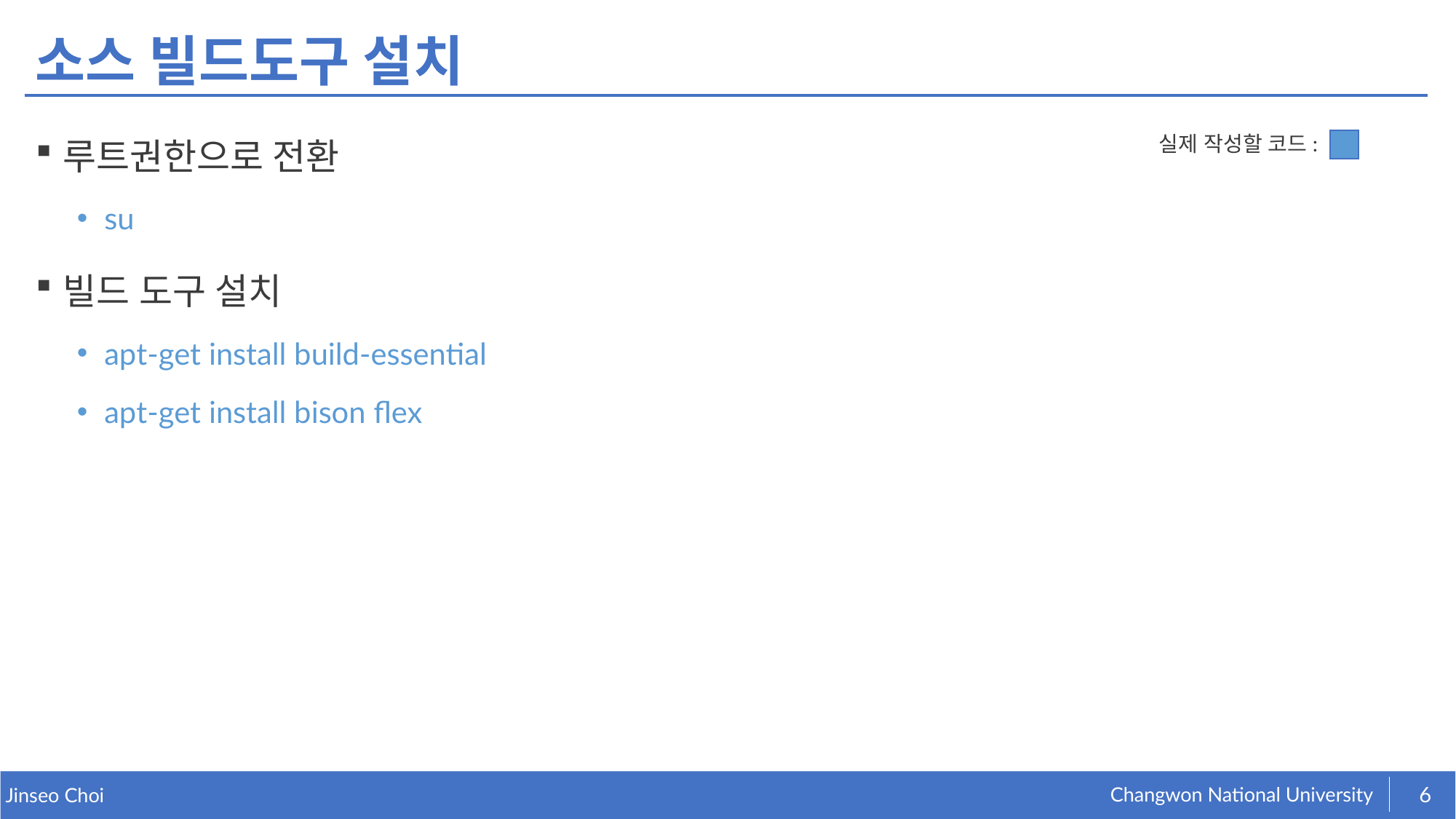

# 소스 빌드도구 설치
루트권한으로 전환
su
빌드 도구 설치
apt-get install build-essential
apt-get install bison flex

실제 작성할 코드:

6